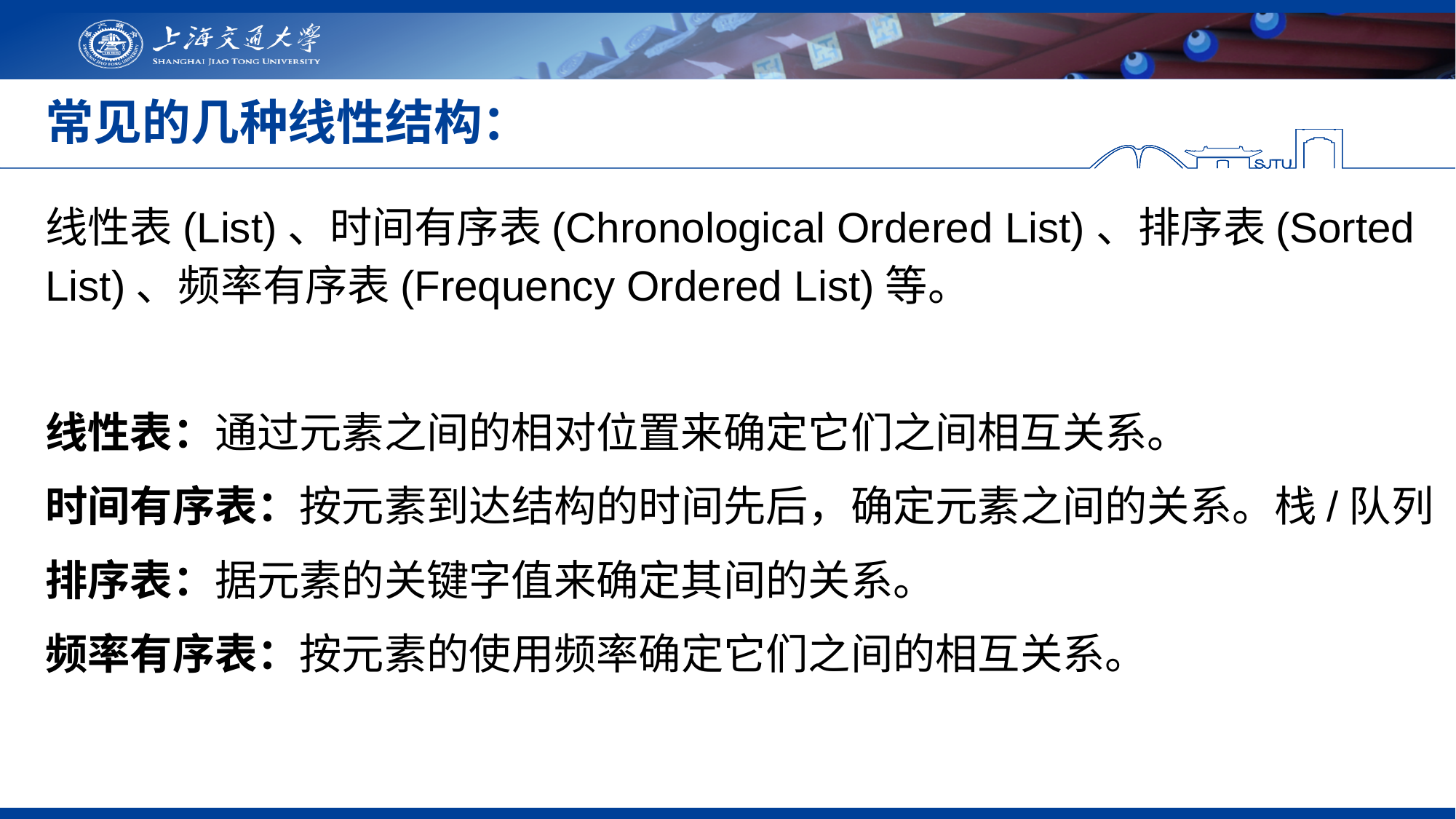

# 常见的几种线性结构：
线性表(List)、时间有序表(Chronological Ordered List)、排序表(Sorted List)、频率有序表(Frequency Ordered List)等。

线性表：通过元素之间的相对位置来确定它们之间相互关系。
时间有序表：按元素到达结构的时间先后，确定元素之间的关系。栈/队列
排序表：据元素的关键字值来确定其间的关系。
频率有序表：按元素的使用频率确定它们之间的相互关系。